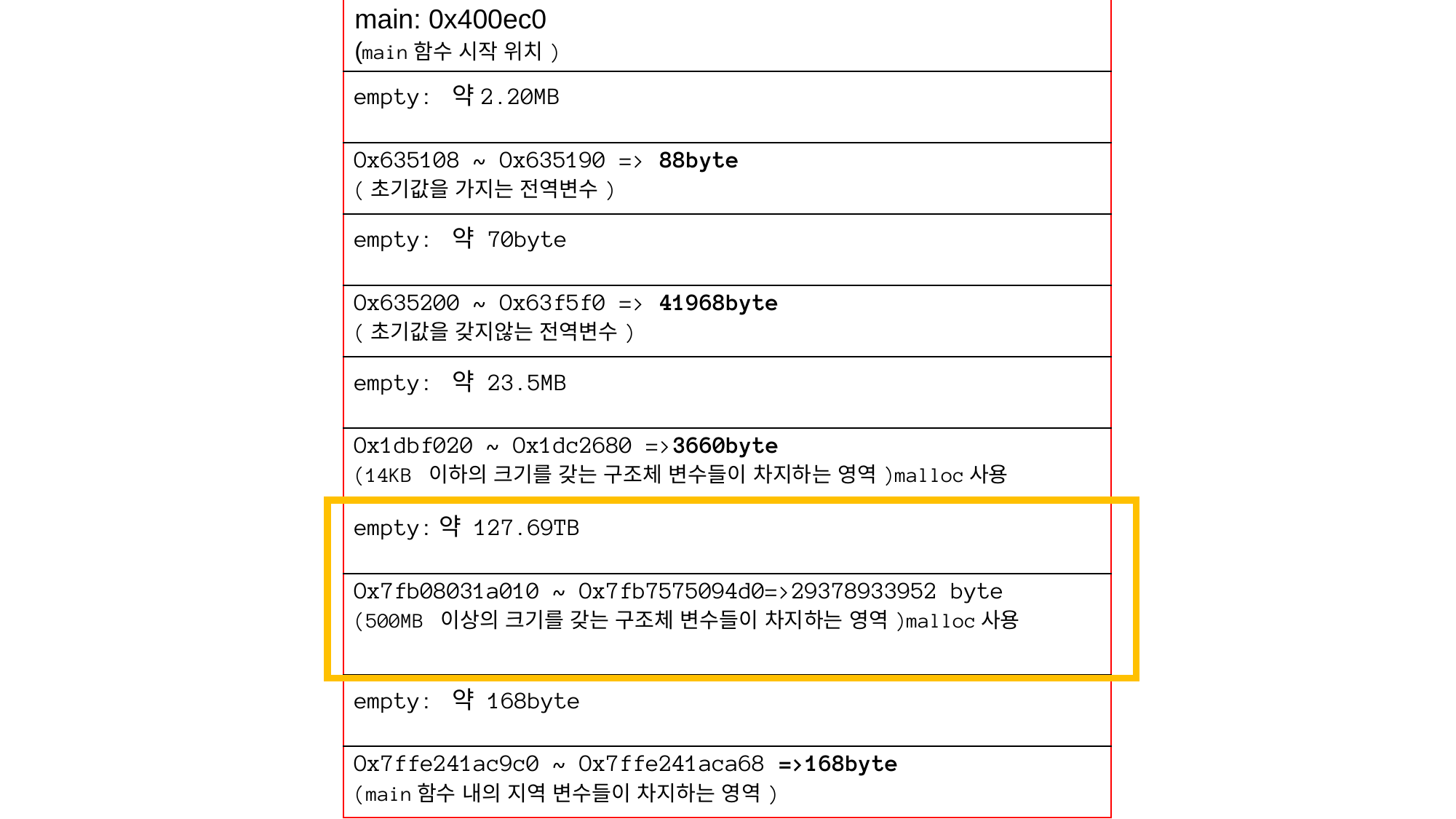

| main: 0x400ec0 (main함수 시작 위치) |
| --- |
| empty: 약2.20MB |
| Ox635108 ~ Ox635190 => 88byte (초기값을 가지는 전역변수) |
| empty: 약 70byte |
| Ox635200 ~ Ox63f5f0 => 41968byte (초기값을 갖지않는 전역변수) |
| empty: 약 23.5MB |
| Ox1dbf020 ~ Ox1dc2680 =>3660byte (14KB 이하의 크기를 갖는 구조체 변수들이 차지하는 영역)malloc사용 |
| empty:약 127.69TB |
| Ox7fb08031a010 ~ Ox7fb7575094d0=>29378933952 byte (500MB 이상의 크기를 갖는 구조체 변수들이 차지하는 영역)malloc사용 |
| empty: 약 168byte |
| Ox7ffe241ac9c0 ~ Ox7ffe241aca68 =>168byte (main함수 내의 지역 변수들이 차지하는 영역) |